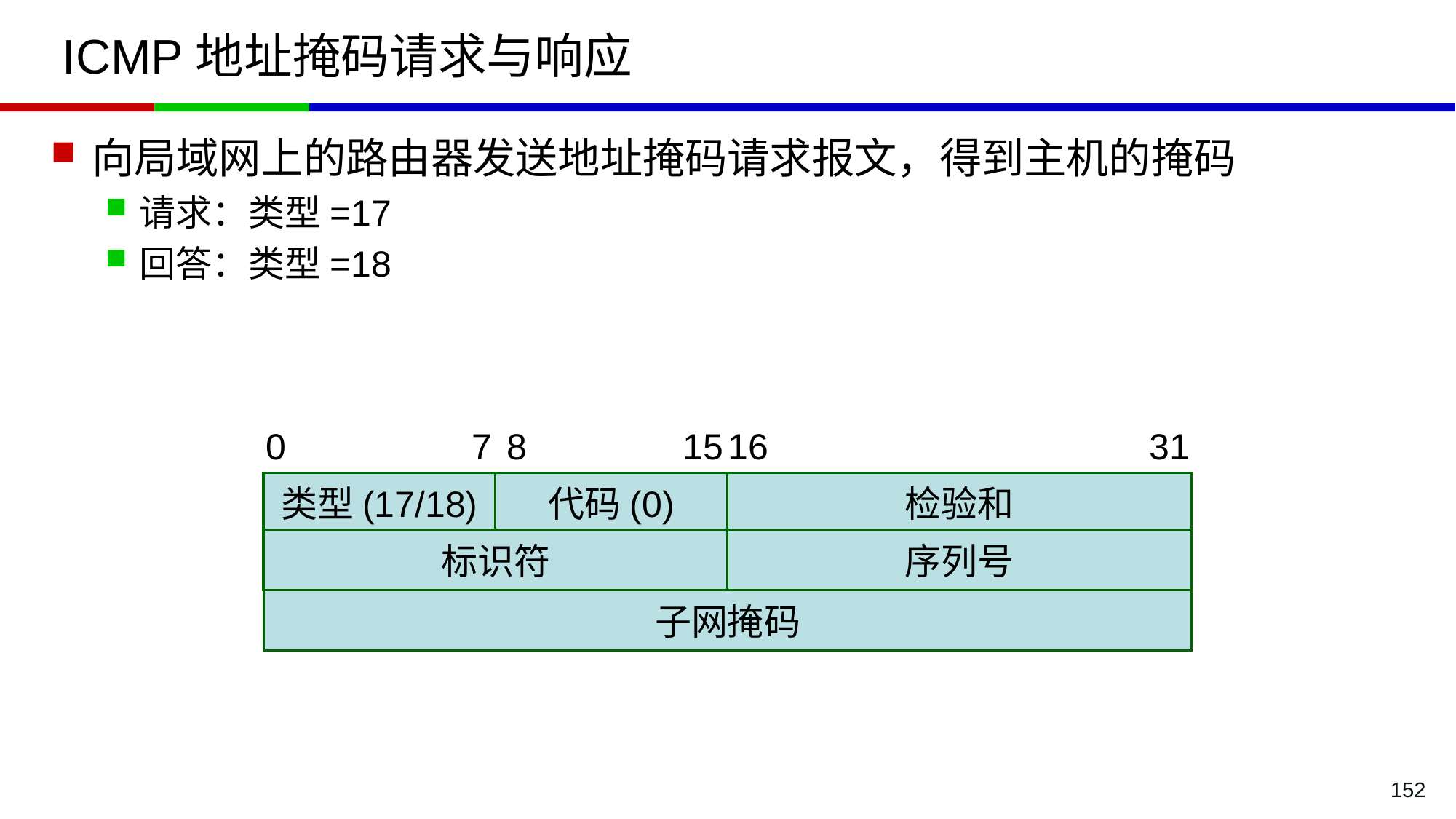

# ICMP地址掩码请求与响应
向局域网上的路由器发送地址掩码请求报文，得到主机的掩码
请求：类型=17
回答：类型=18

0
7
8
15
16
31
类型(17/18)
代码(0)
检验和
标识符
序列号
子网掩码
152